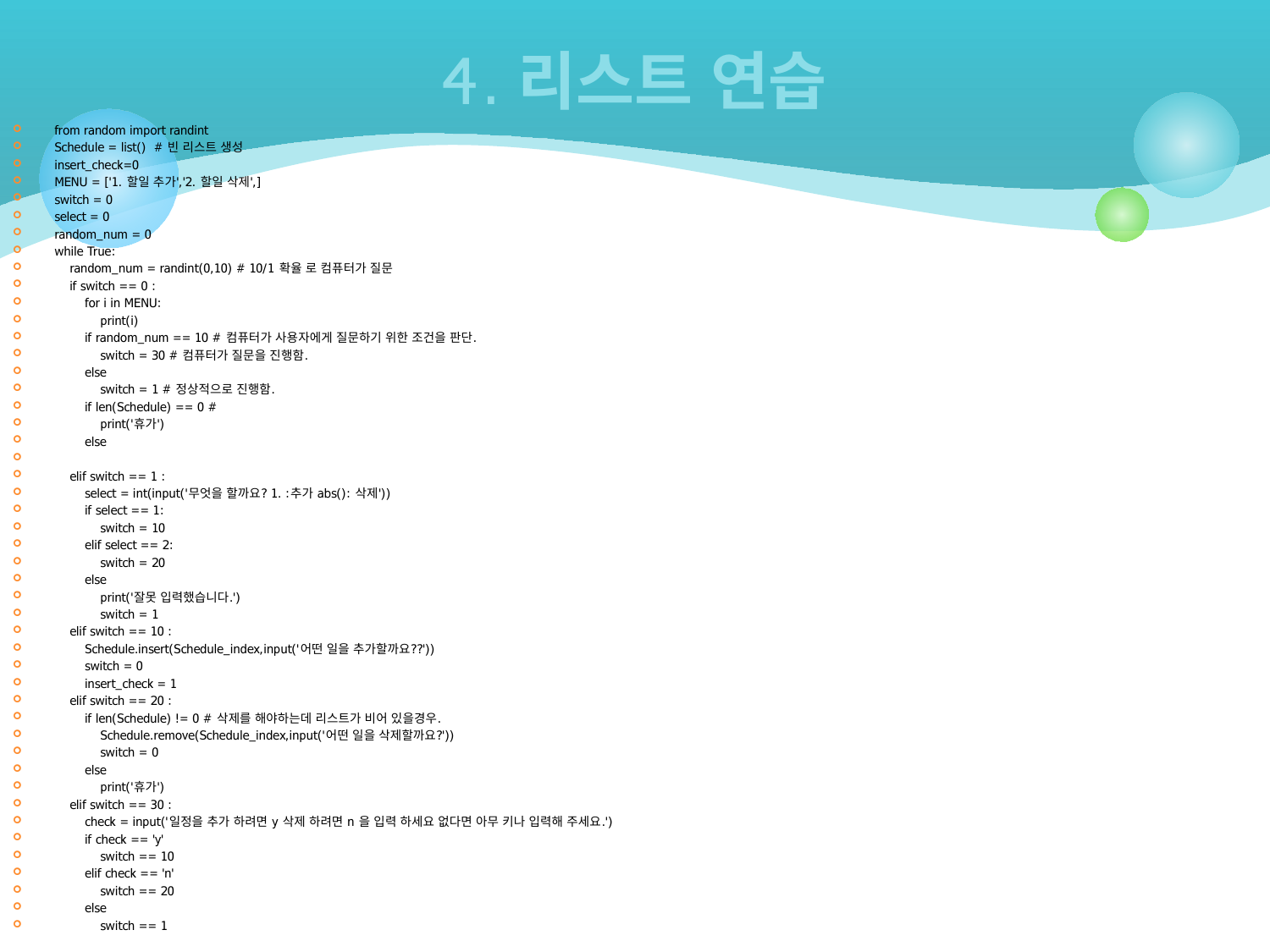

# 4.리스트 연습
from random import randint
Schedule = list()  # 빈 리스트 생성
insert_check=0
MENU = ['1. 할일 추가','2. 할일 삭제',]
switch = 0
select = 0
random_num = 0
while True:
    random_num = randint(0,10) # 10/1 확율 로 컴퓨터가 질문
    if switch == 0 :
        for i in MENU:
            print(i)
        if random_num == 10 # 컴퓨터가 사용자에게 질문하기 위한 조건을 판단.
            switch = 30 # 컴퓨터가 질문을 진행함.
        else
            switch = 1 # 정상적으로 진행함.
        if len(Schedule) == 0 #
            print('휴가')
        else

    elif switch == 1 :
        select = int(input('무엇을 할까요? 1. :추가 abs(): 삭제'))
        if select == 1:
            switch = 10
        elif select == 2:
            switch = 20
        else
            print('잘못 입력했습니다.')
            switch = 1
    elif switch == 10 :
        Schedule.insert(Schedule_index,input('어떤 일을 추가할까요??'))
        switch = 0
        insert_check = 1
    elif switch == 20 :
        if len(Schedule) != 0 # 삭제를 해야하는데 리스트가 비어 있을경우.
            Schedule.remove(Schedule_index,input('어떤 일을 삭제할까요?'))
            switch = 0
        else
            print('휴가')
    elif switch == 30 :
        check = input('일정을 추가 하려면 y 삭제 하려면 n 을 입력 하세요 없다면 아무 키나 입력해 주세요.')
        if check == 'y'
            switch == 10
        elif check == 'n'
            switch == 20
        else
            switch == 1